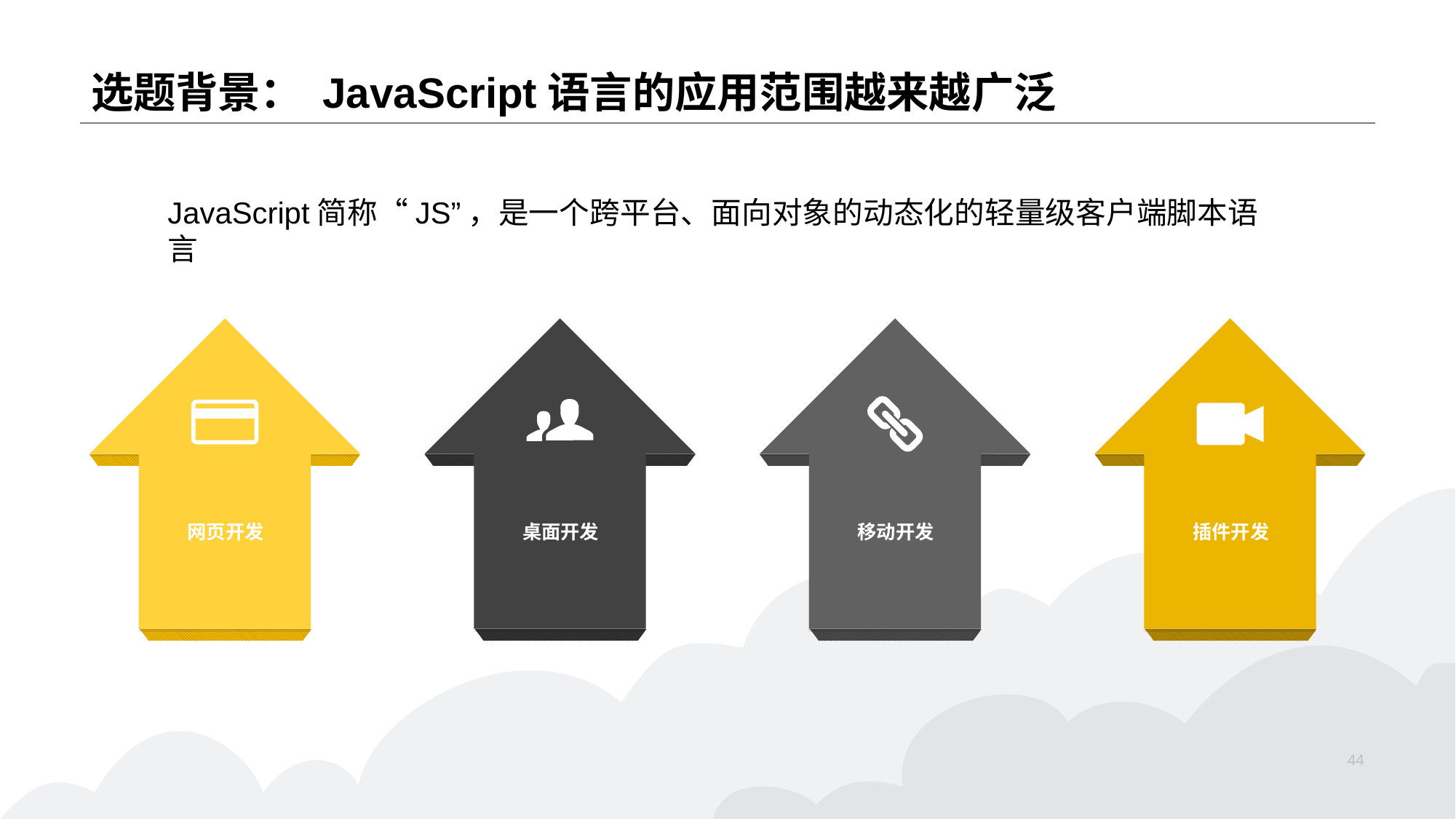

# 选题背景： JavaScript语言的应用范围越来越广泛
JavaScript简称“JS”，是一个跨平台、面向对象的动态化的轻量级客户端脚本语言

网页开发

桌面开发

移动开发

插件开发

44